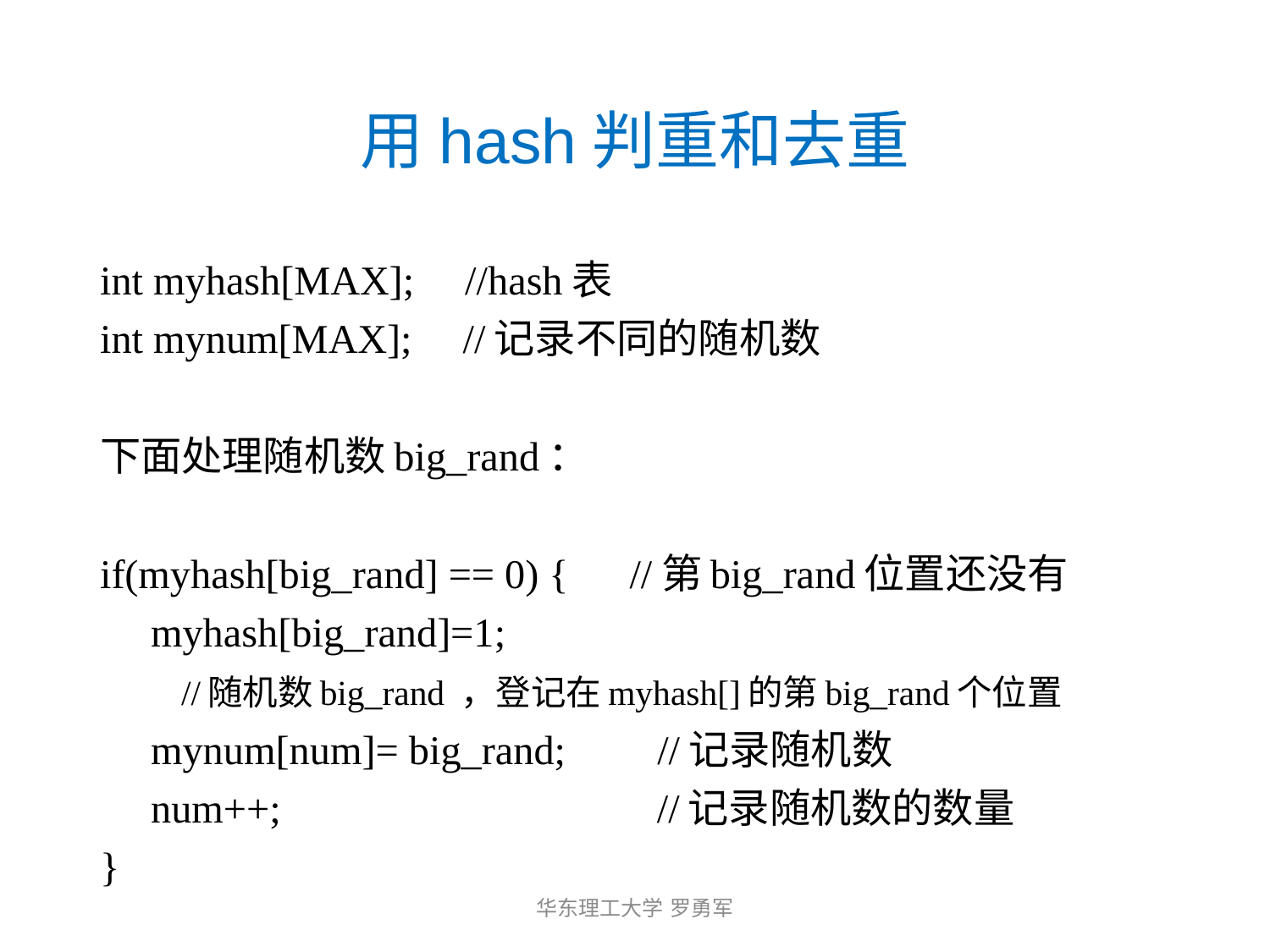

# 用hash判重和去重
int myhash[MAX];     //hash表
int mynum[MAX];     //记录不同的随机数

下面处理随机数big_rand：

if(myhash[big_rand] == 0) {      //第big_rand位置还没有
     myhash[big_rand]=1;
        //随机数big_rand ，登记在myhash[]的第big_rand个位置
     mynum[num]= big_rand;         //记录随机数
     num++;                                     //记录随机数的数量
}
华东理工大学 罗勇军